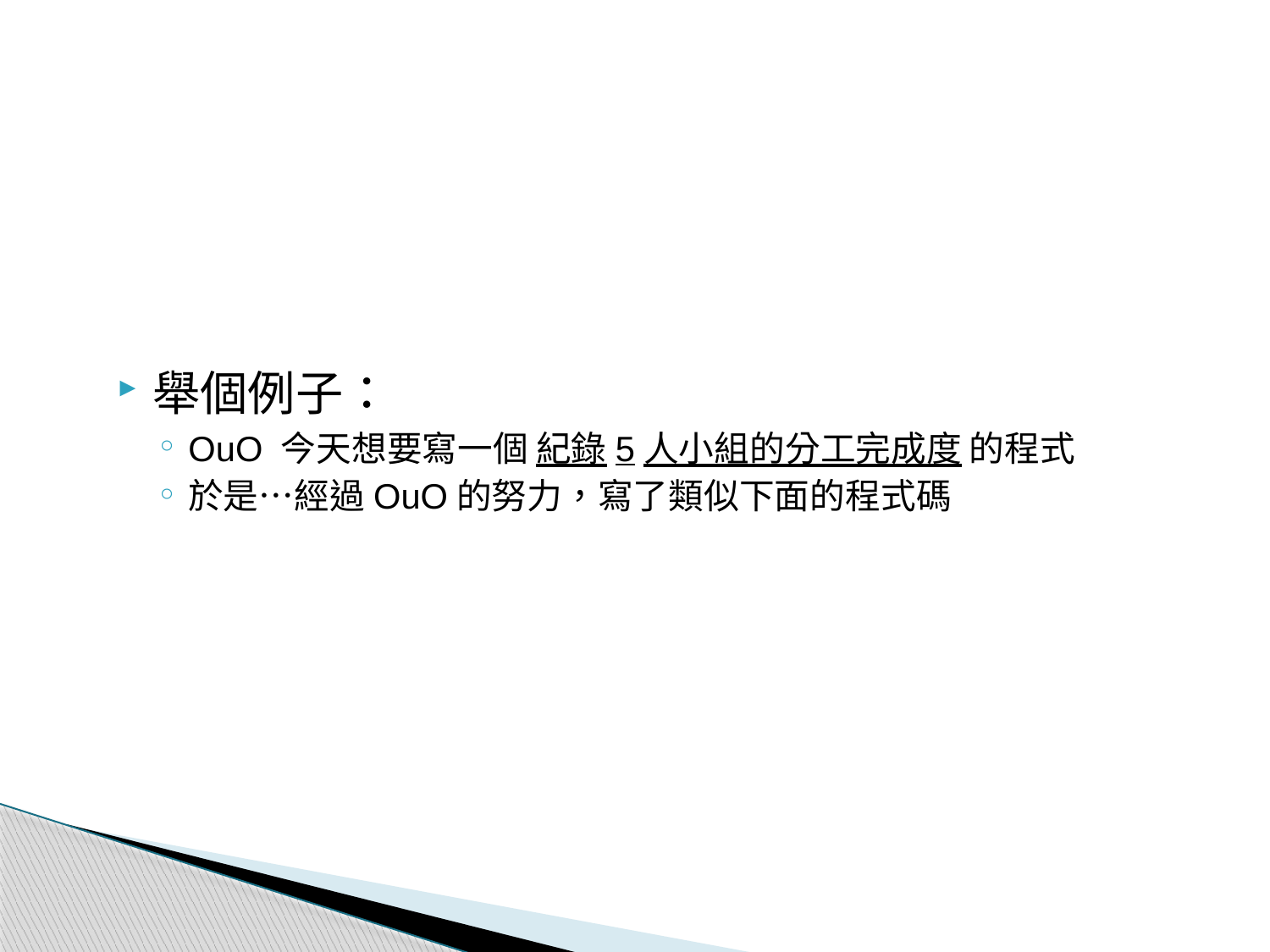

舉個例子：
OuO 今天想要寫一個 紀錄5人小組的分工完成度 的程式
於是…經過OuO的努力，寫了類似下面的程式碼